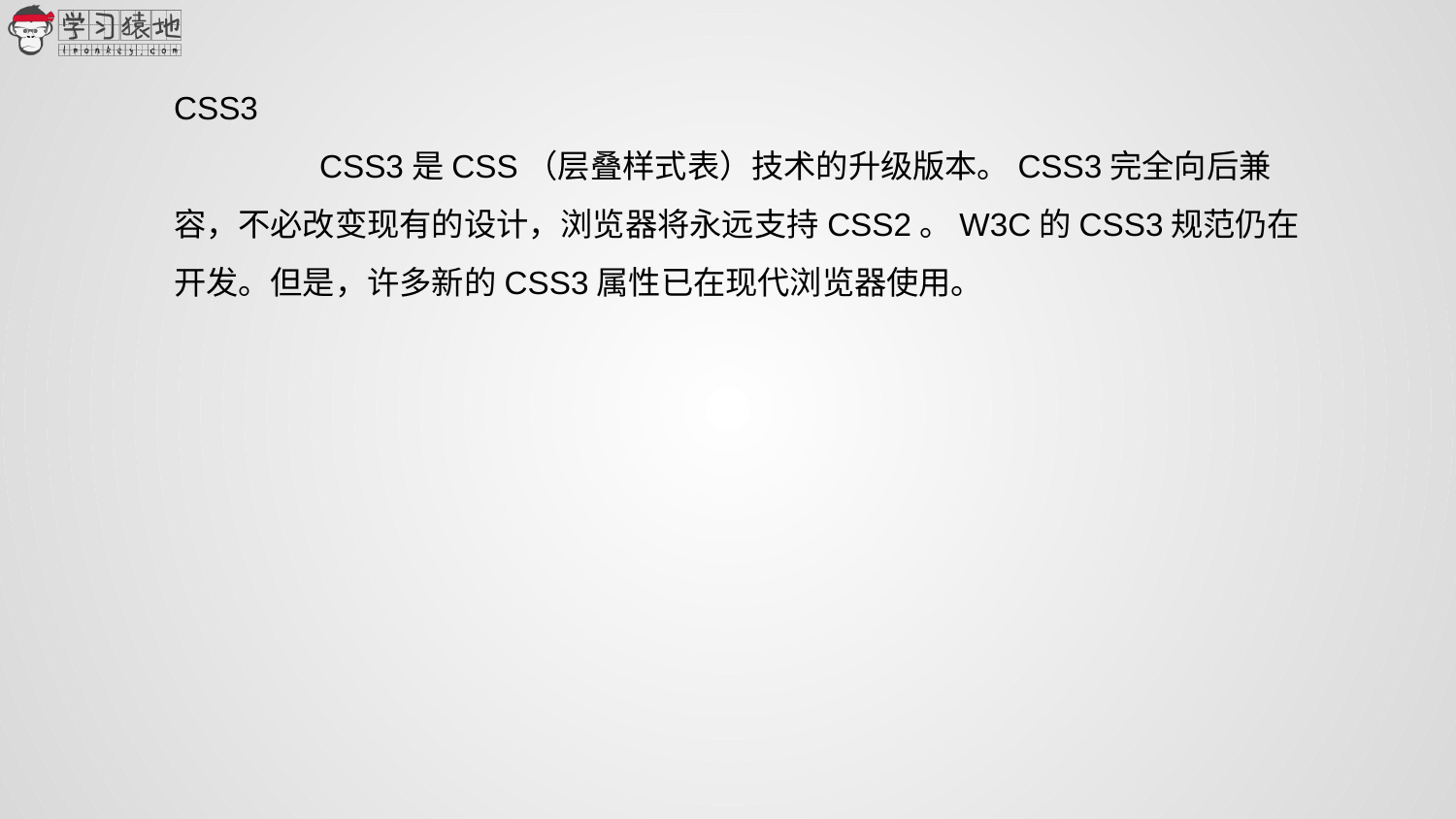

CSS3
	CSS3是CSS（层叠样式表）技术的升级版本。CSS3完全向后兼容，不必改变现有的设计，浏览器将永远支持CSS2。W3C的CSS3规范仍在开发。但是，许多新的CSS3属性已在现代浏览器使用。